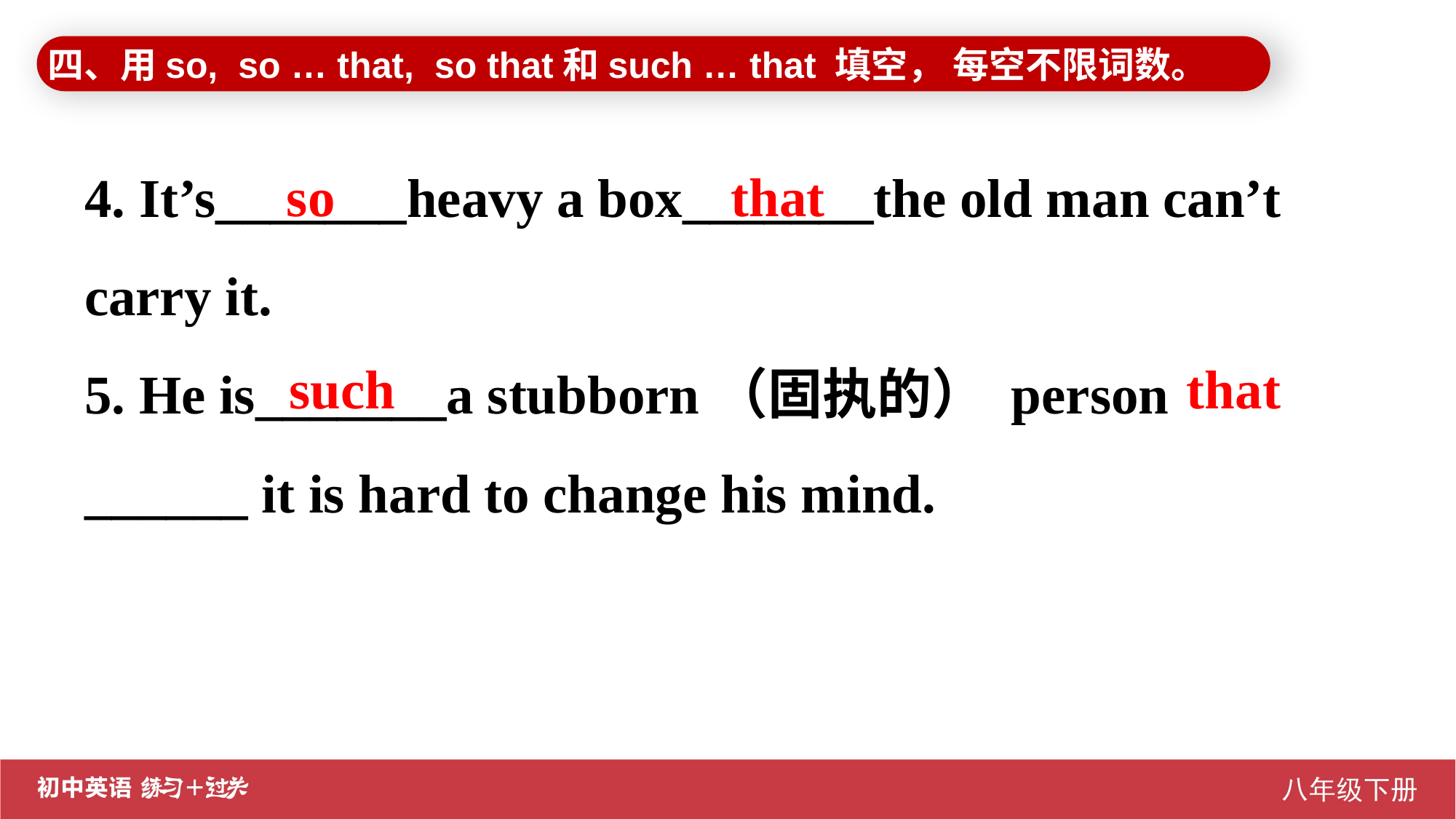

四、用so,  so … that,  so that和such … that 填空， 每空不限词数。
4. It’s_______heavy a box_______the old man can’t carry it.
5. He is_______a stubborn（固执的） person ______ it is hard to change his mind.

    so                             that
  such                                                          that